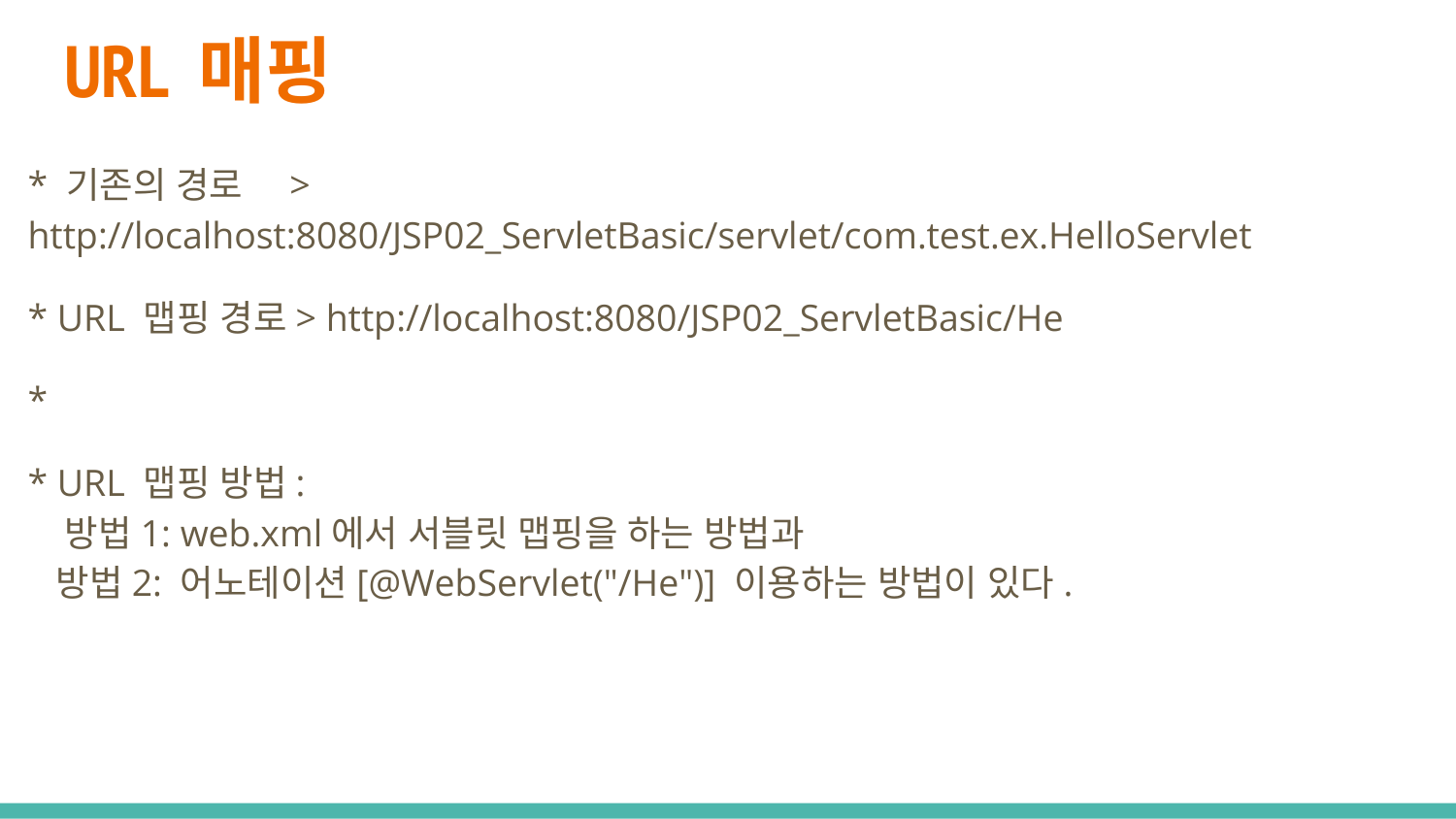

# URL 매핑
* 기존의 경로    > http://localhost:8080/JSP02_ServletBasic/servlet/com.test.ex.HelloServlet
* URL 맵핑 경로> http://localhost:8080/JSP02_ServletBasic/He
*
* URL 맵핑 방법:
   방법1: web.xml에서 서블릿 맵핑을 하는 방법과
   방법2: 어노테이션[@WebServlet("/He")] 이용하는 방법이 있다.